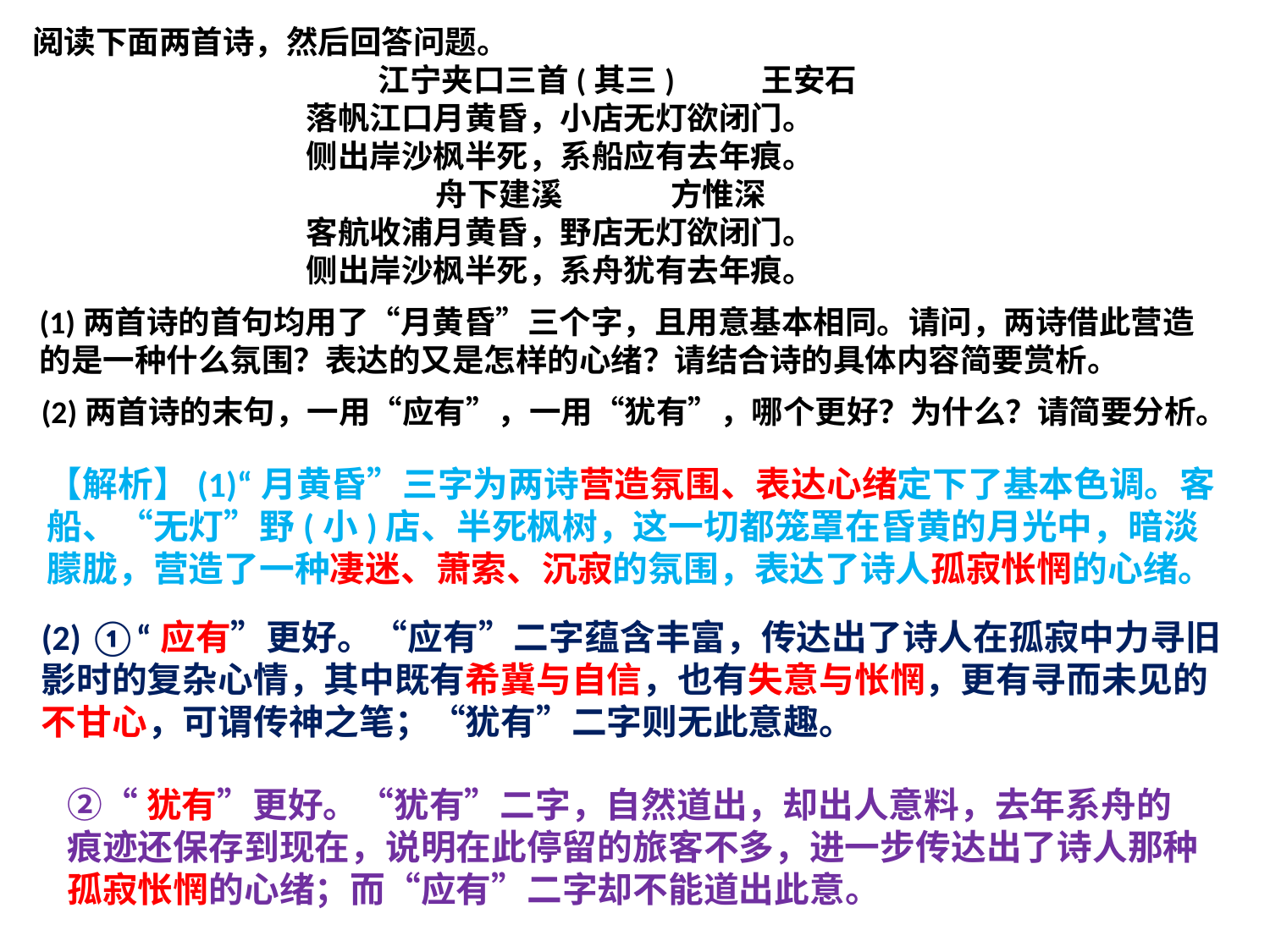

阅读下面两首诗，然后回答问题。
                                               江宁夹口三首(其三)           王安石
                                     落帆江口月黄昏，小店无灯欲闭门。
                                     侧出岸沙枫半死，系船应有去年痕。
                                                       舟下建溪               方惟深
                                     客航收浦月黄昏，野店无灯欲闭门。
                                     侧出岸沙枫半死，系舟犹有去年痕。
(1)两首诗的首句均用了“月黄昏”三个字，且用意基本相同。请问，两诗借此营造的是一种什么氛围？表达的又是怎样的心绪？请结合诗的具体内容简要赏析。
(2)两首诗的末句，一用“应有”，一用“犹有”，哪个更好？为什么？请简要分析。
【解析】(1)“月黄昏”三字为两诗营造氛围、表达心绪定下了基本色调。客船、“无灯”野(小)店、半死枫树，这一切都笼罩在昏黄的月光中，暗淡朦胧，营造了一种凄迷、萧索、沉寂的氛围，表达了诗人孤寂怅惘的心绪。
(2) ①“应有”更好。“应有”二字蕴含丰富，传达出了诗人在孤寂中力寻旧影时的复杂心情，其中既有希冀与自信，也有失意与怅惘，更有寻而未见的不甘心，可谓传神之笔；“犹有”二字则无此意趣。
②“犹有”更好。“犹有”二字，自然道出，却出人意料，去年系舟的痕迹还保存到现在，说明在此停留的旅客不多，进一步传达出了诗人那种孤寂怅惘的心绪；而“应有”二字却不能道出此意。